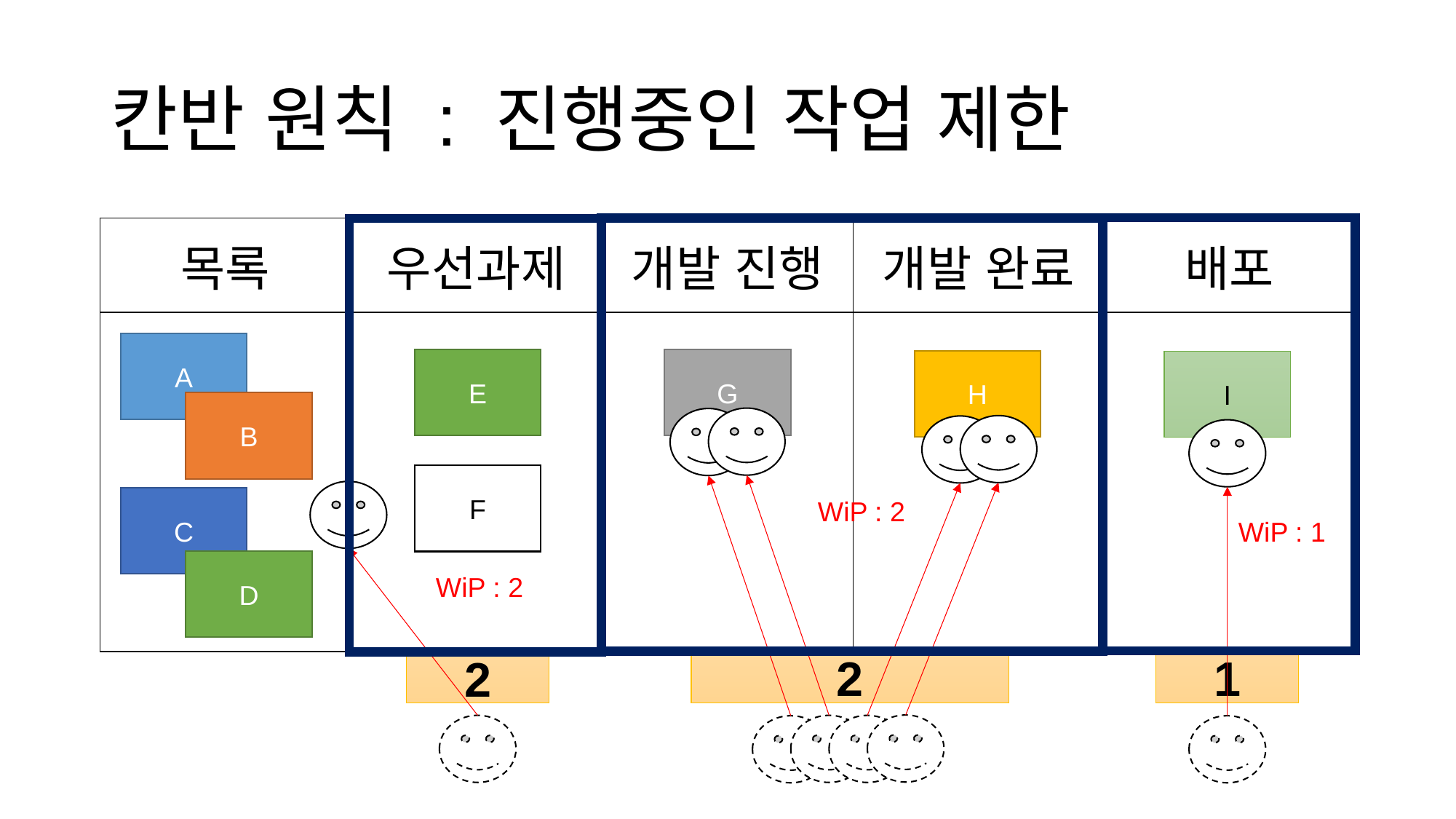

# 칸반 원칙 : 진행중인 작업 제한

| 목록 | 우선과제 | 개발 진행 | 개발 완료 | 배포 |
| --- | --- | --- | --- | --- |
|  |  |  |  |  |

A
E
G
H
I
B

F

C
WiP : 2
WiP : 1
D
WiP : 2
2
1
2